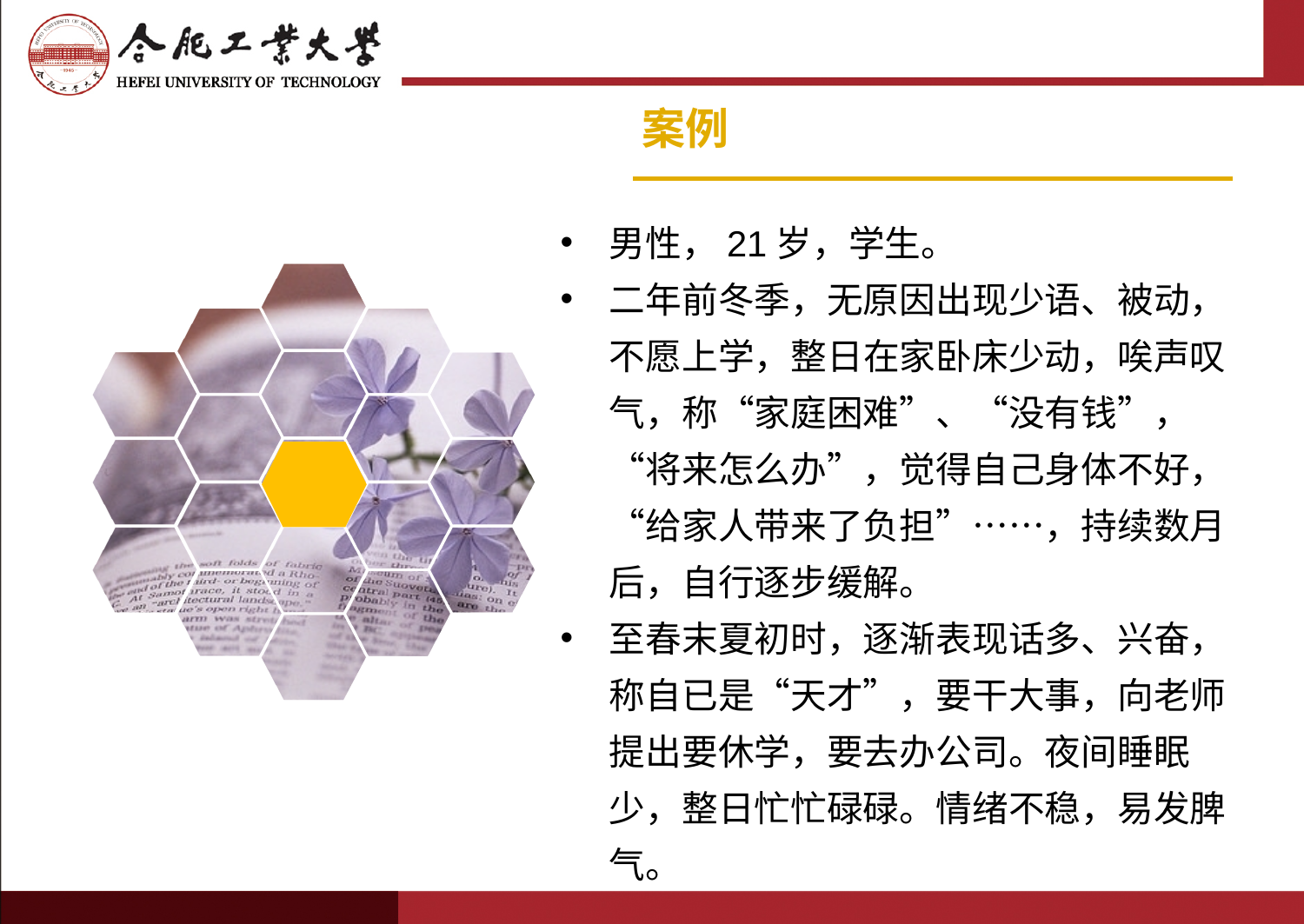

案例
男性，21岁，学生。
二年前冬季，无原因出现少语、被动，不愿上学，整日在家卧床少动，唉声叹气，称“家庭困难”、“没有钱”，“将来怎么办”，觉得自己身体不好，“给家人带来了负担”……，持续数月后，自行逐步缓解。
至春末夏初时，逐渐表现话多、兴奋，称自已是“天才”，要干大事，向老师提出要休学，要去办公司。夜间睡眠少，整日忙忙碌碌。情绪不稳，易发脾气。